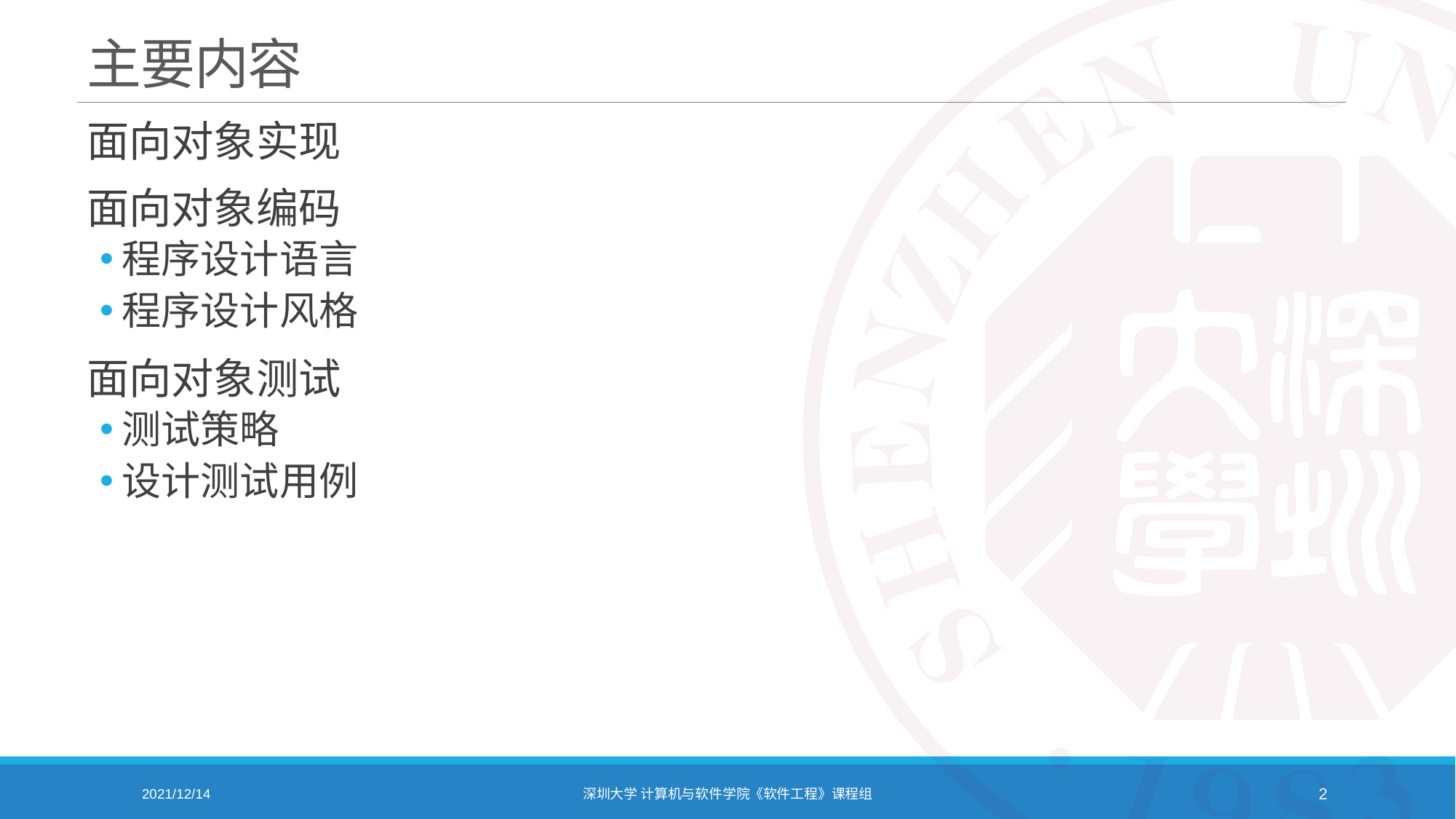

# 主要内容
面向对象实现
面向对象编码
程序设计语言
程序设计风格
面向对象测试
测试策略
设计测试用例

2021/12/14
深圳大学 计算机与软件学院《软件工程》课程组
2